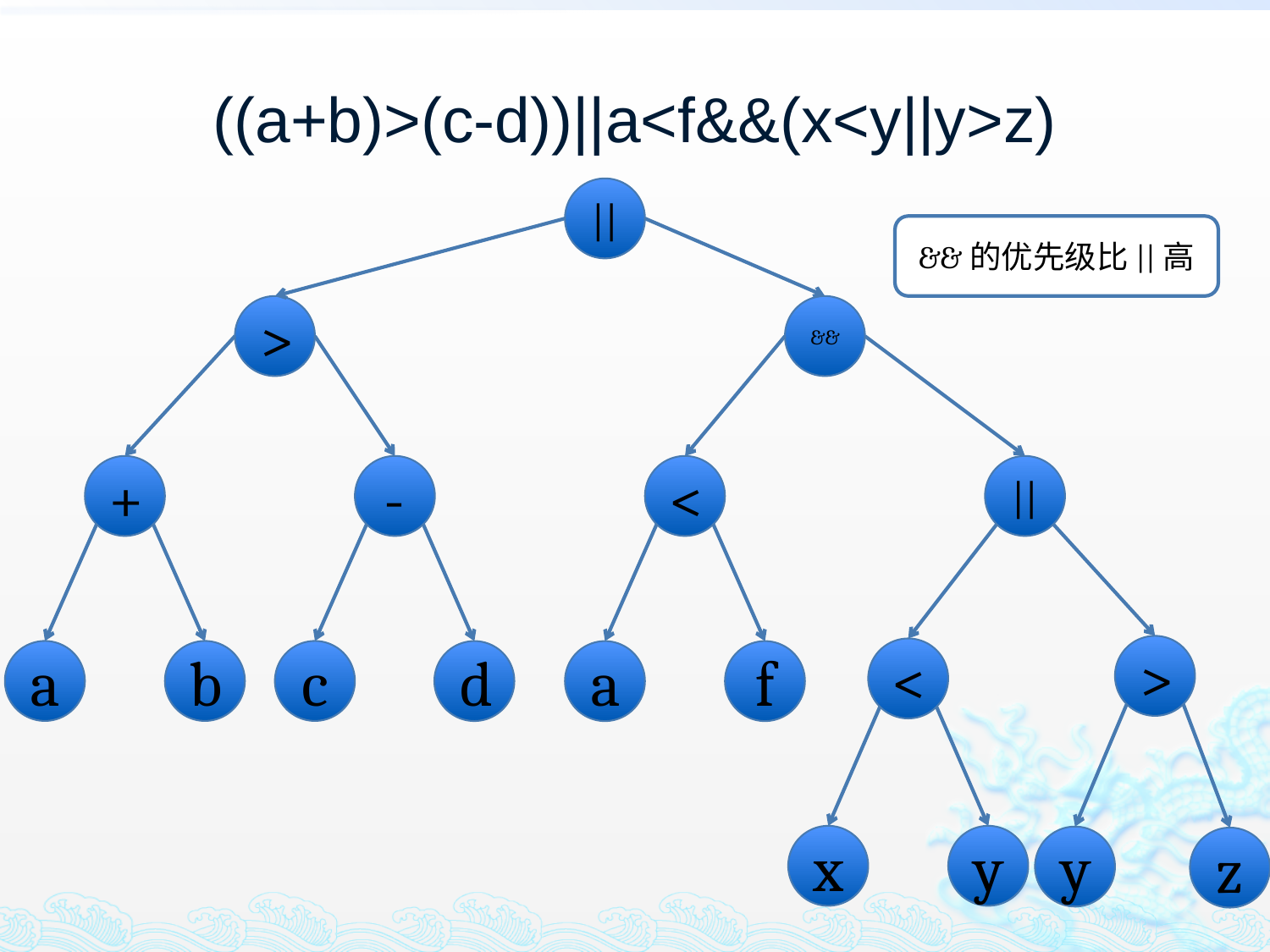

# ((a+b)>(c-d))||a<f&&(x<y||y>z)
||
&&的优先级比||高
>
&&
+
-
<
||
>
<
a
b
c
d
a
f
x
y
y
z